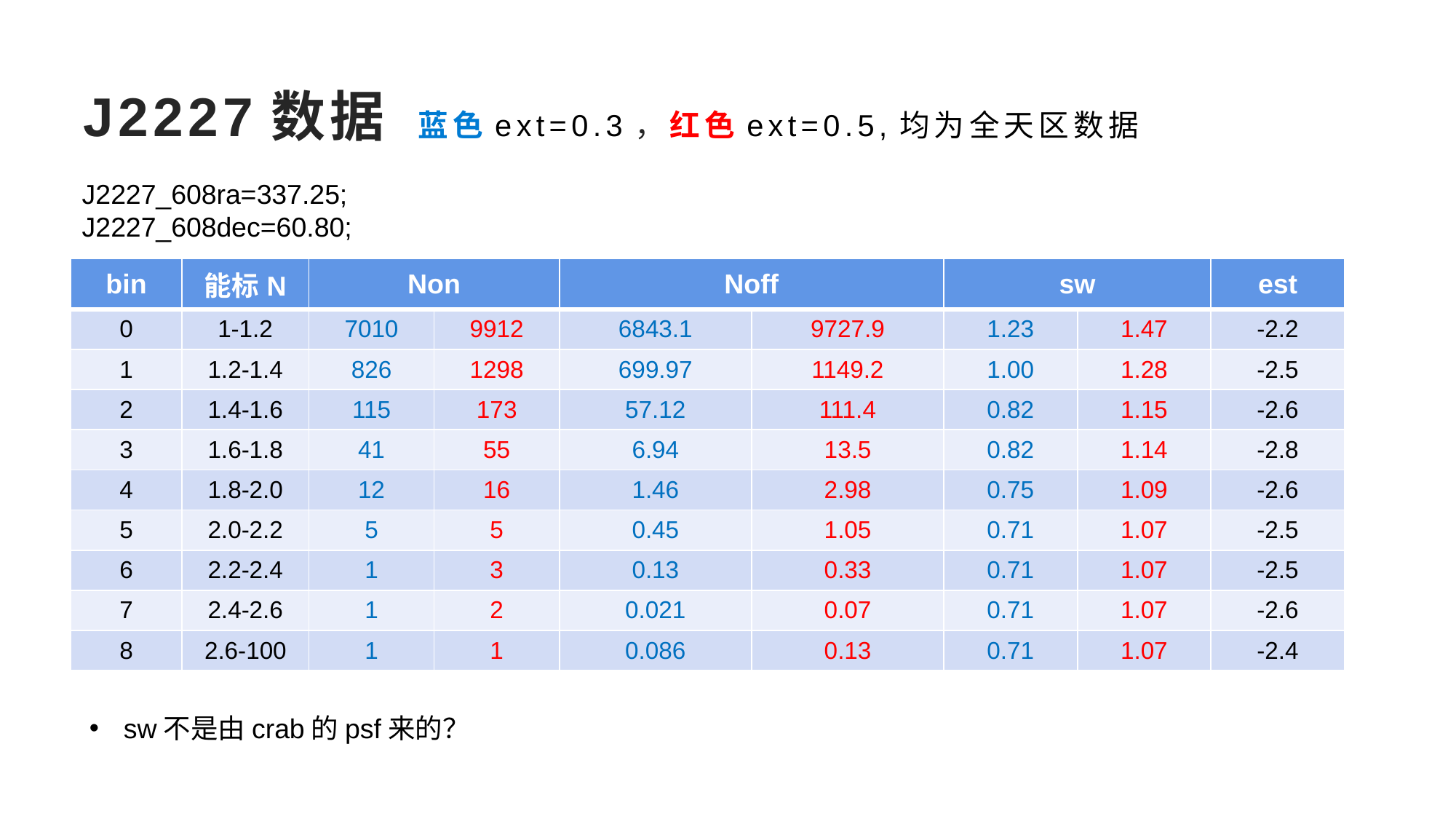

# J2227数据  蓝色ext=0.3，红色ext=0.5,均为全天区数据
J2227_608ra=337.25;
J2227_608dec=60.80;
| bin | 能标N | Non |  | Noff |  | sw |  | est |
| --- | --- | --- | --- | --- | --- | --- | --- | --- |
| 0 | 1-1.2 | 7010 | 9912 | 6843.1 | 9727.9 | 1.23 | 1.47 | -2.2 |
| 1 | 1.2-1.4 | 826 | 1298 | 699.97 | 1149.2 | 1.00 | 1.28 | -2.5 |
| 2 | 1.4-1.6 | 115 | 173 | 57.12 | 111.4 | 0.82 | 1.15 | -2.6 |
| 3 | 1.6-1.8 | 41 | 55 | 6.94 | 13.5 | 0.82 | 1.14 | -2.8 |
| 4 | 1.8-2.0 | 12 | 16 | 1.46 | 2.98 | 0.75 | 1.09 | -2.6 |
| 5 | 2.0-2.2 | 5 | 5 | 0.45 | 1.05 | 0.71 | 1.07 | -2.5 |
| 6 | 2.2-2.4 | 1 | 3 | 0.13 | 0.33 | 0.71 | 1.07 | -2.5 |
| 7 | 2.4-2.6 | 1 | 2 | 0.021 | 0.07 | 0.71 | 1.07 | -2.6 |
| 8 | 2.6-100 | 1 | 1 | 0.086 | 0.13 | 0.71 | 1.07 | -2.4 |
sw不是由crab的psf来的？